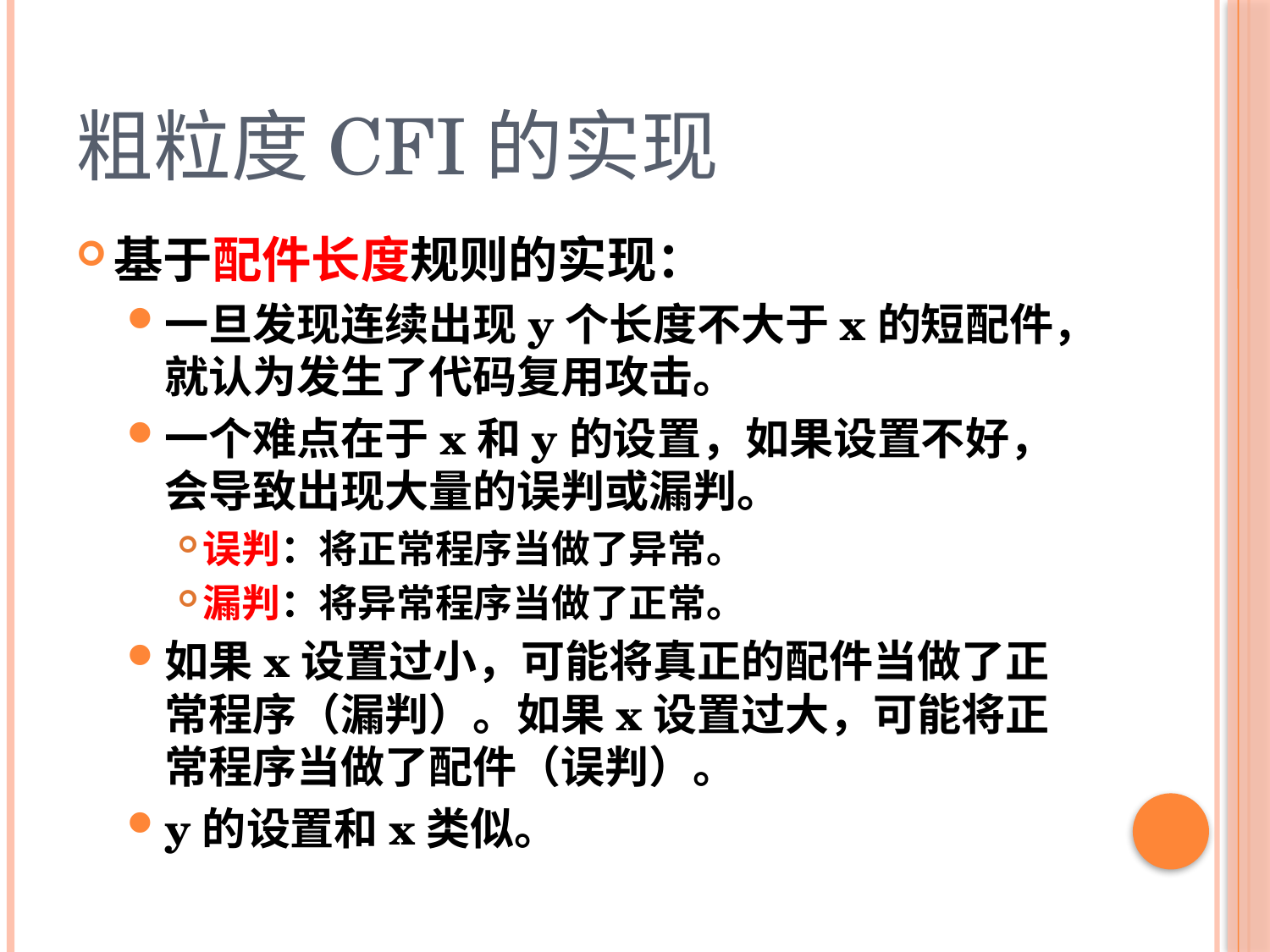

# 粗粒度CFI的实现
基于配件长度规则的实现：
一旦发现连续出现y个长度不大于x的短配件，就认为发生了代码复用攻击。
一个难点在于x和y的设置，如果设置不好，会导致出现大量的误判或漏判。
误判：将正常程序当做了异常。
漏判：将异常程序当做了正常。
如果x设置过小，可能将真正的配件当做了正常程序（漏判）。如果x设置过大，可能将正常程序当做了配件（误判）。
y的设置和x类似。